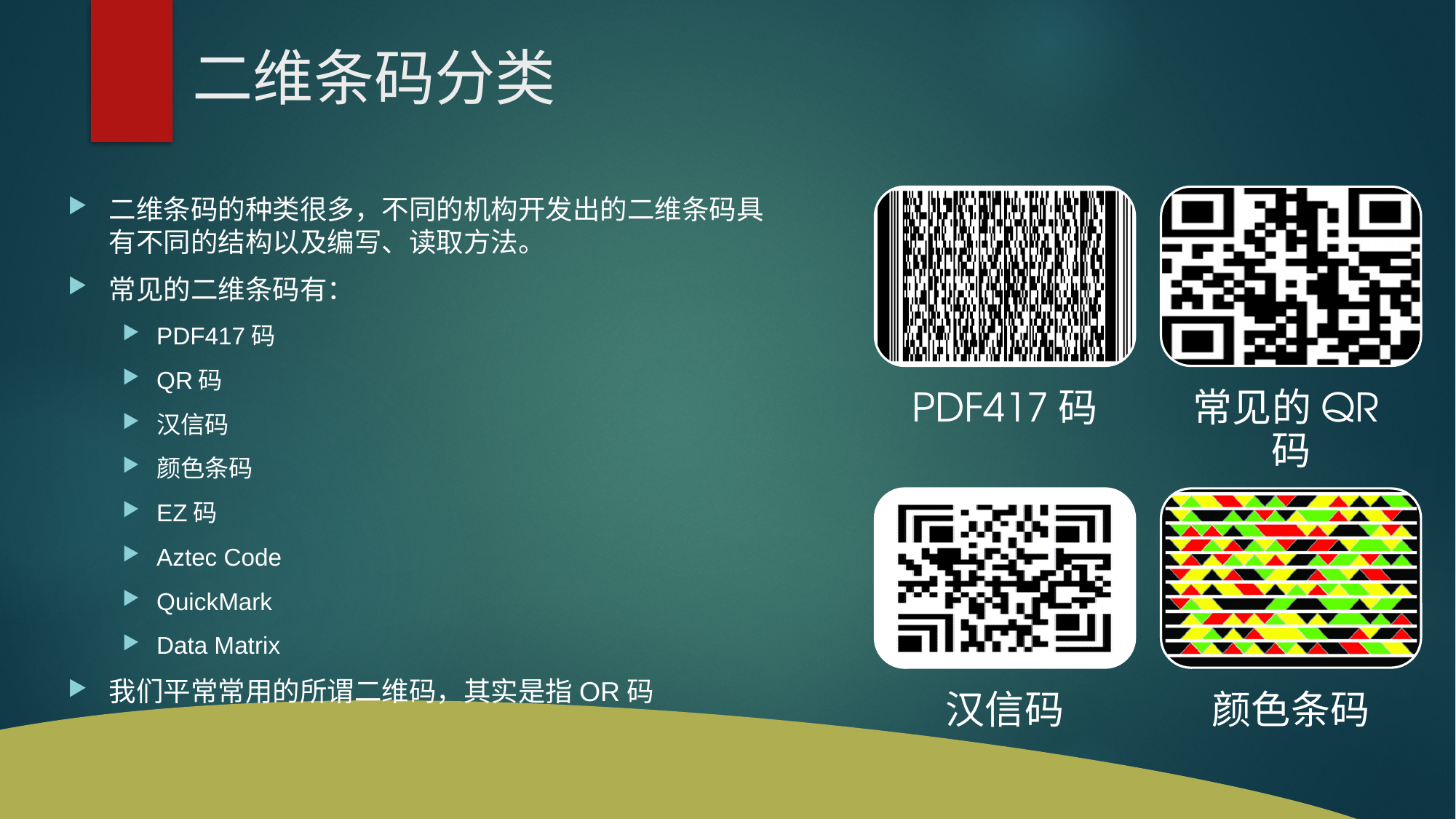

# 二维条码分类
二维条码的种类很多，不同的机构开发出的二维条码具有不同的结构以及编写、读取方法。
常见的二维条码有：
PDF417码
QR码
汉信码
颜色条码
EZ码
Aztec Code
QuickMark
Data Matrix
我们平常常用的所谓二维码，其实是指OR码
PDF417码
常见的QR码
汉信码
颜色条码